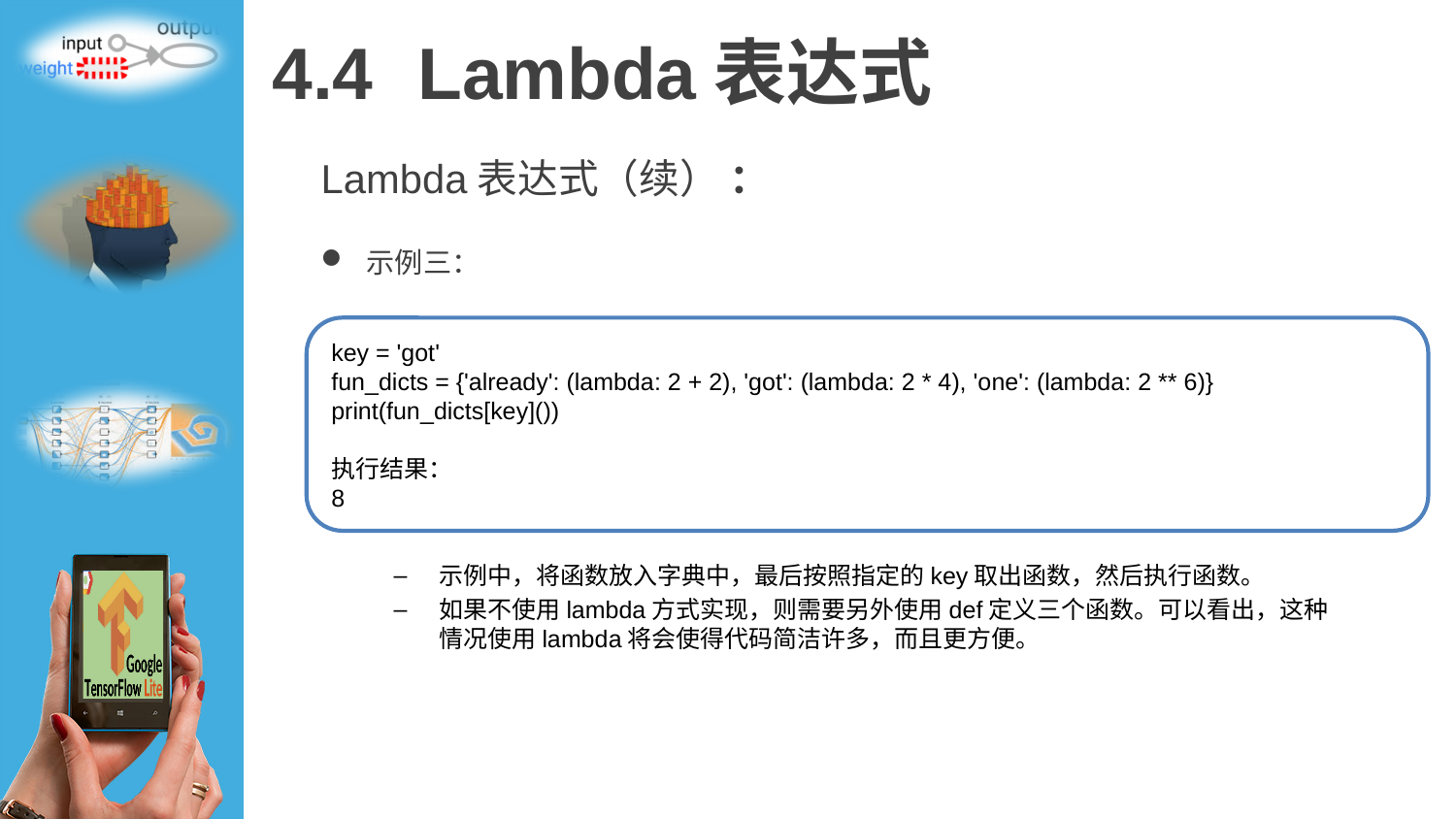

# 4.4 	Lambda表达式
Lambda表达式（续） ：
示例三：

示例中，将函数放入字典中，最后按照指定的key取出函数，然后执行函数。
如果不使用lambda方式实现，则需要另外使用def定义三个函数。可以看出，这种情况使用lambda将会使得代码简洁许多，而且更方便。

key = 'got'
fun_dicts = {'already': (lambda: 2 + 2), 'got': (lambda: 2 * 4), 'one': (lambda: 2 ** 6)}
print(fun_dicts[key]())

执行结果：
8